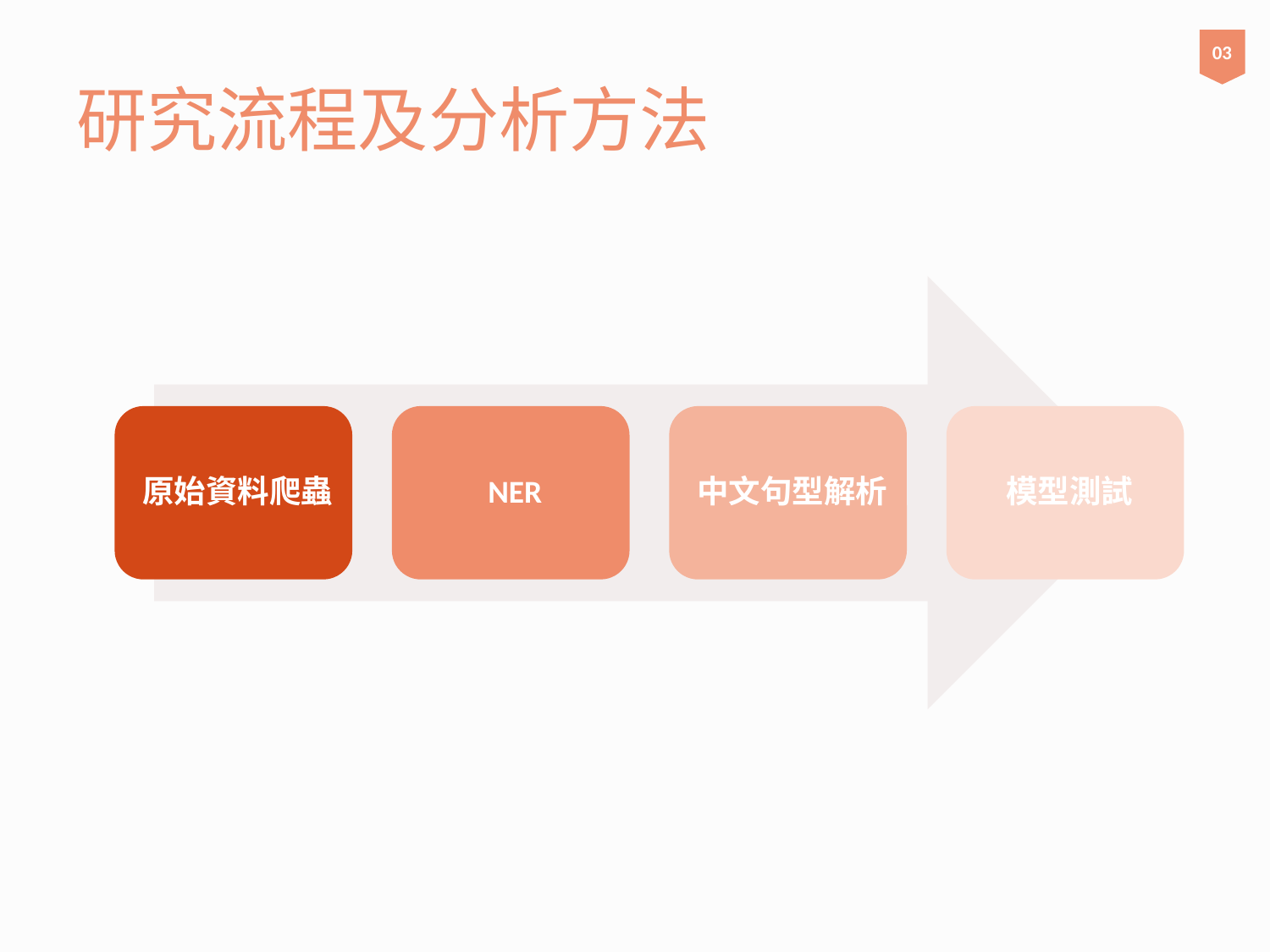

03
# 研究流程及分析方法

原始資料爬蟲
NER
中文句型解析
模型測試